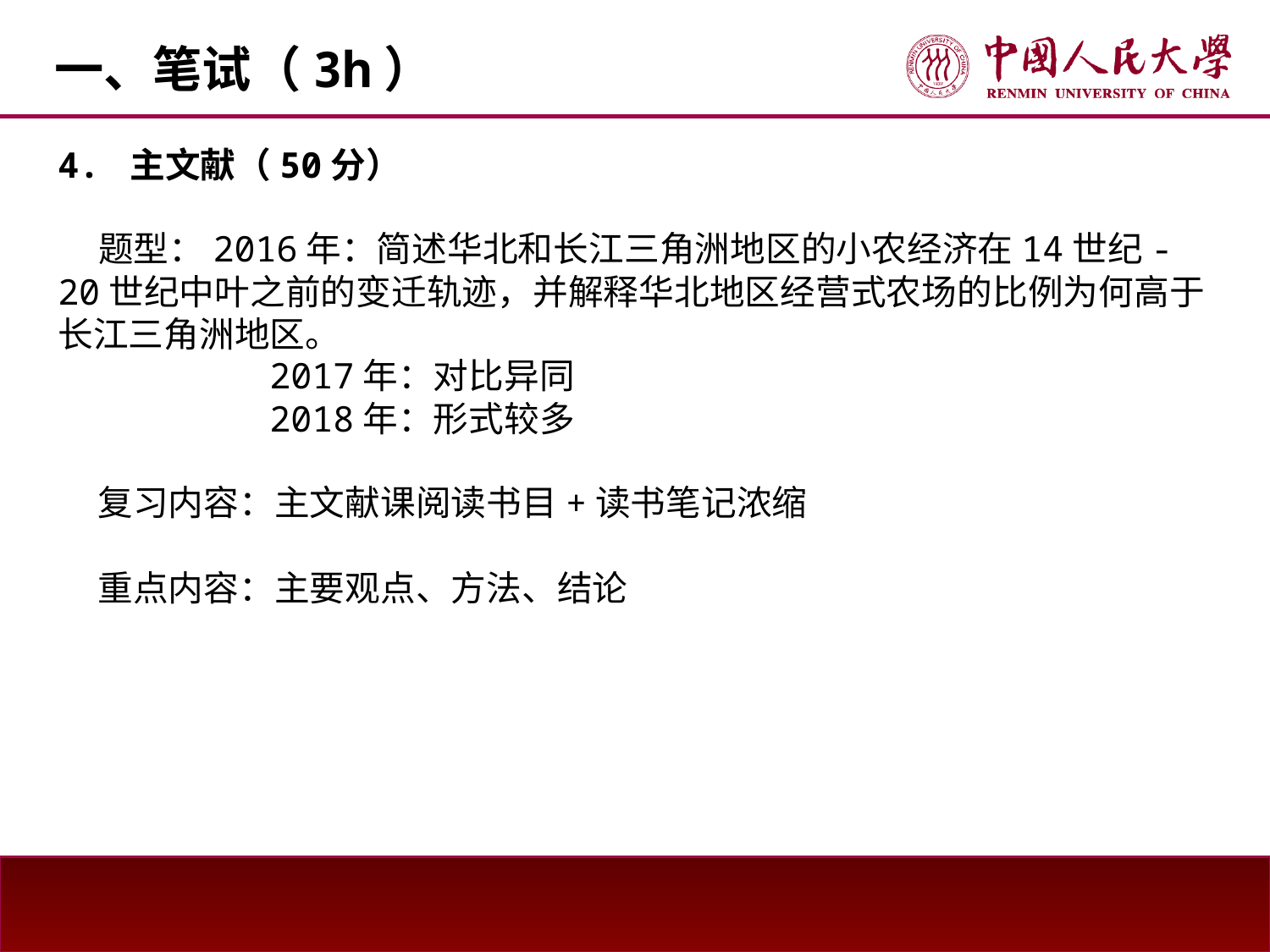

一、笔试（3h）
4. 主文献（50分）

    题型：2016年：简述华北和长江三角洲地区的小农经济在14世纪-20世纪中叶之前的变迁轨迹，并解释华北地区经营式农场的比例为何高于长江三角洲地区。
          2017年：对比异同
          2018年：形式较多

    复习内容：主文献课阅读书目+读书笔记浓缩

    重点内容：主要观点、方法、结论